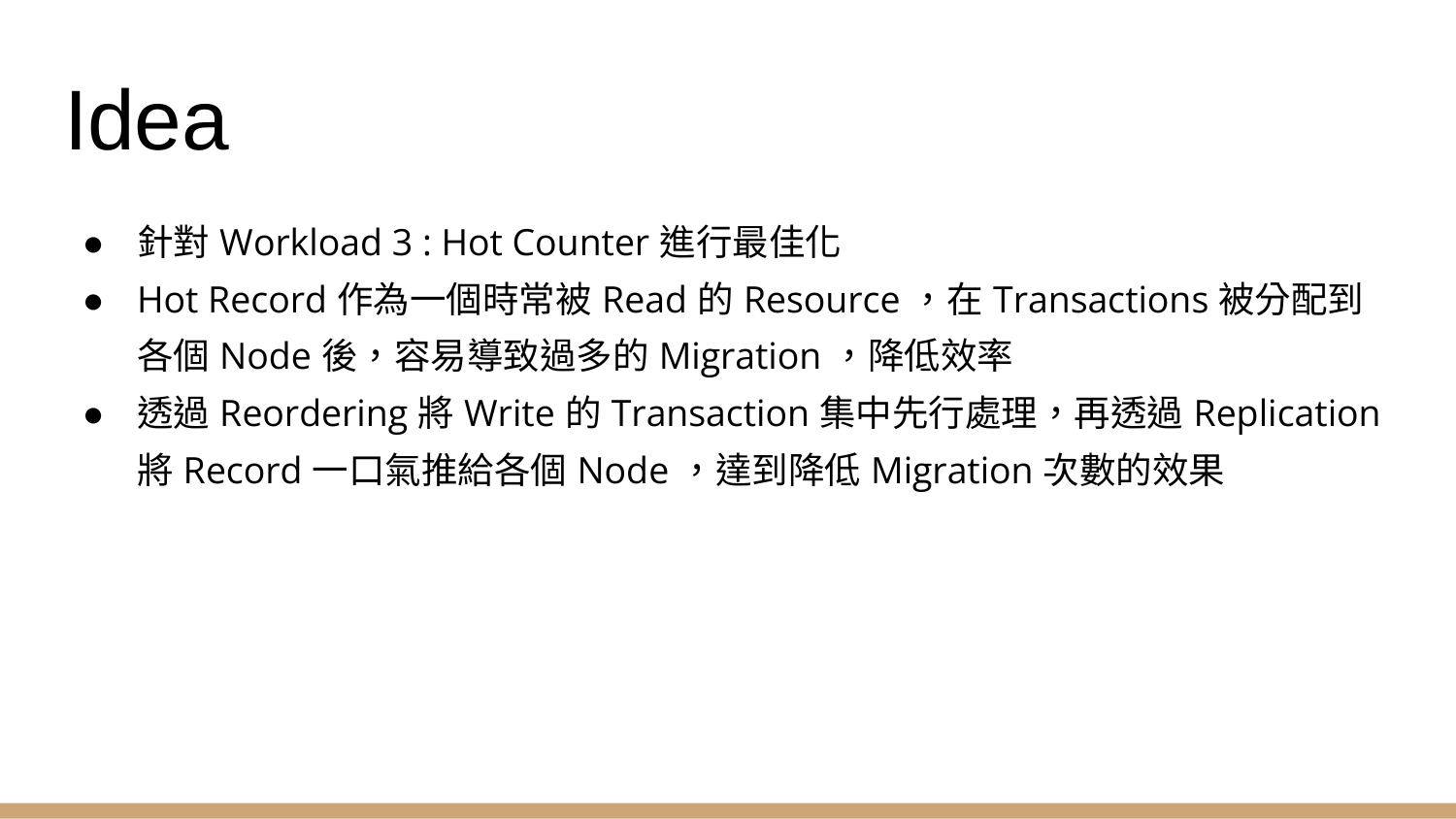

# Idea
針對Workload 3 : Hot Counter進行最佳化
Hot Record作為一個時常被Read的Resource，在Transactions被分配到各個Node後，容易導致過多的Migration，降低效率
透過Reordering將Write的Transaction集中先行處理，再透過Replication將Record一口氣推給各個Node，達到降低Migration次數的效果